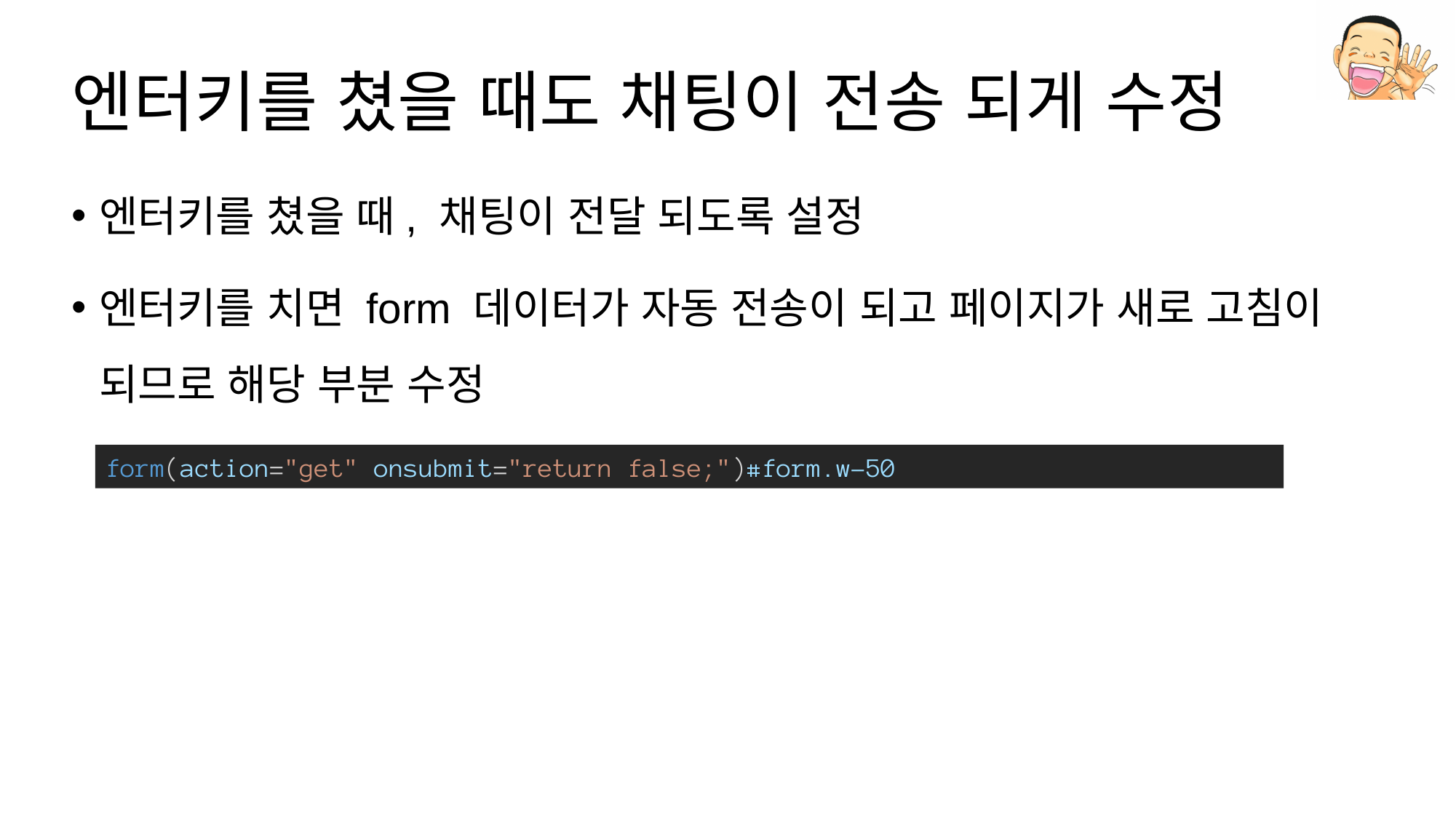

# 엔터키를 쳤을 때도 채팅이 전송 되게 수정
엔터키를 쳤을 때, 채팅이 전달 되도록 설정
엔터키를 치면 form 데이터가 자동 전송이 되고 페이지가 새로 고침이 되므로 해당 부분 수정
form(action="get" onsubmit="return false;")#form.w-50